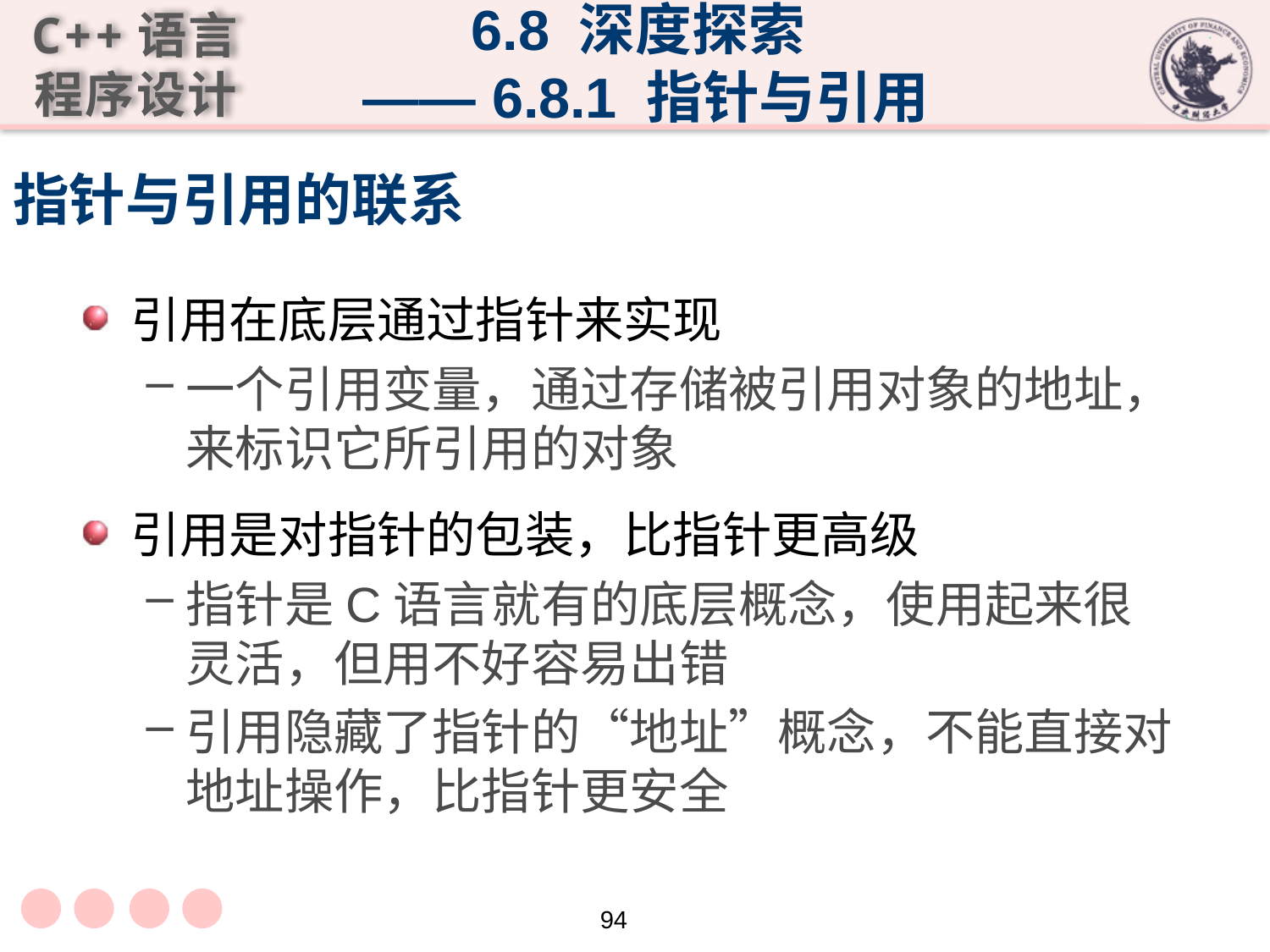

6.8 深度探索
 —— 6.8.1 指针与引用
# 指针与引用的联系
引用在底层通过指针来实现
一个引用变量，通过存储被引用对象的地址，来标识它所引用的对象
引用是对指针的包装，比指针更高级
指针是C语言就有的底层概念，使用起来很灵活，但用不好容易出错
引用隐藏了指针的“地址”概念，不能直接对地址操作，比指针更安全

94